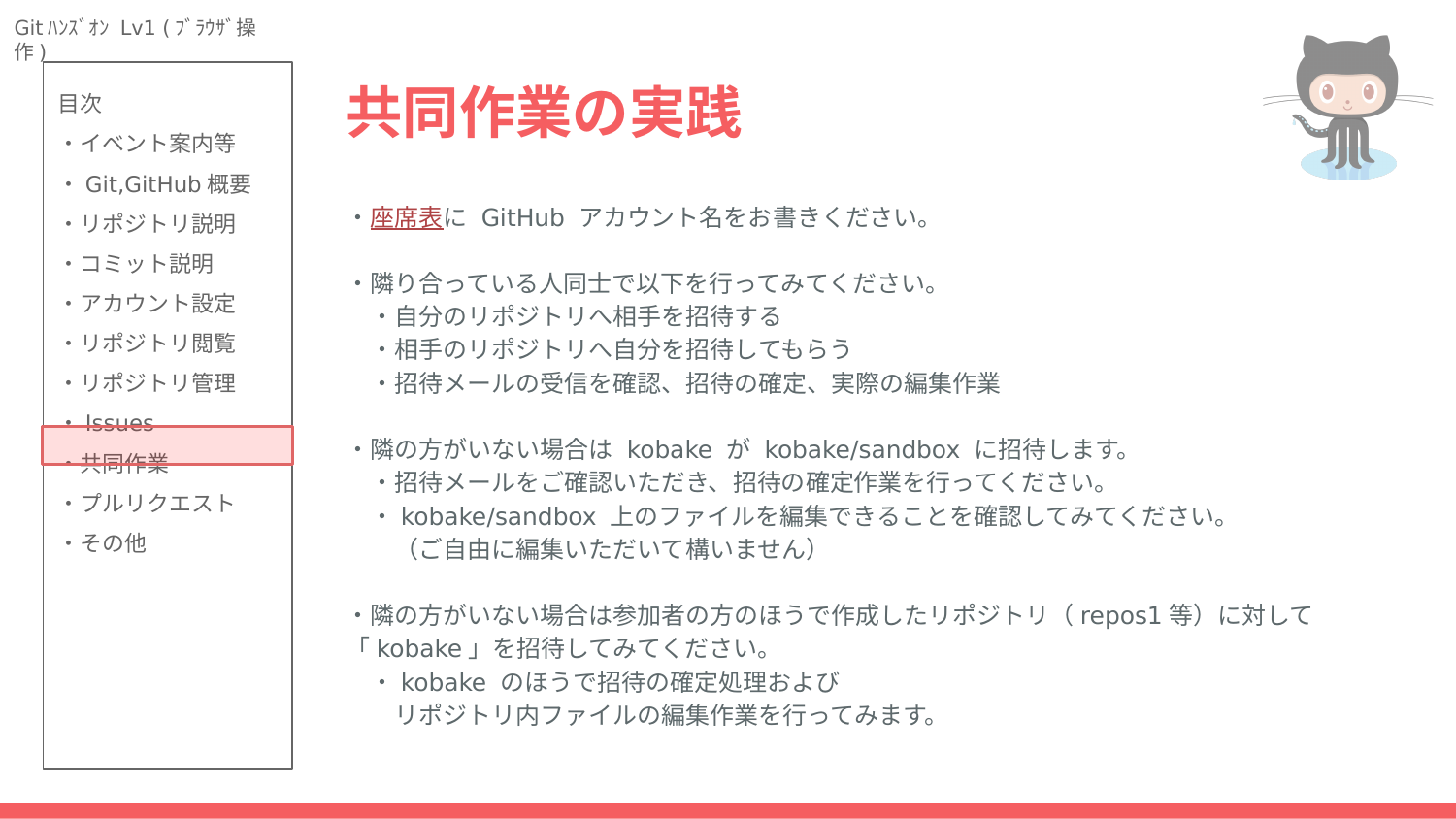

# 共同作業の実践
・座席表に GitHub アカウント名をお書きください。
・隣り合っている人同士で以下を行ってみてください。
　・自分のリポジトリへ相手を招待する
　・相手のリポジトリへ自分を招待してもらう
　・招待メールの受信を確認、招待の確定、実際の編集作業
・隣の方がいない場合は kobake が kobake/sandbox に招待します。
　・招待メールをご確認いただき、招待の確定作業を行ってください。
　・kobake/sandbox 上のファイルを編集できることを確認してみてください。
　　（ご自由に編集いただいて構いません）
・隣の方がいない場合は参加者の方のほうで作成したリポジトリ（repos1等）に対して
「kobake」を招待してみてください。
　・kobake のほうで招待の確定処理および
　　リポジトリ内ファイルの編集作業を行ってみます。